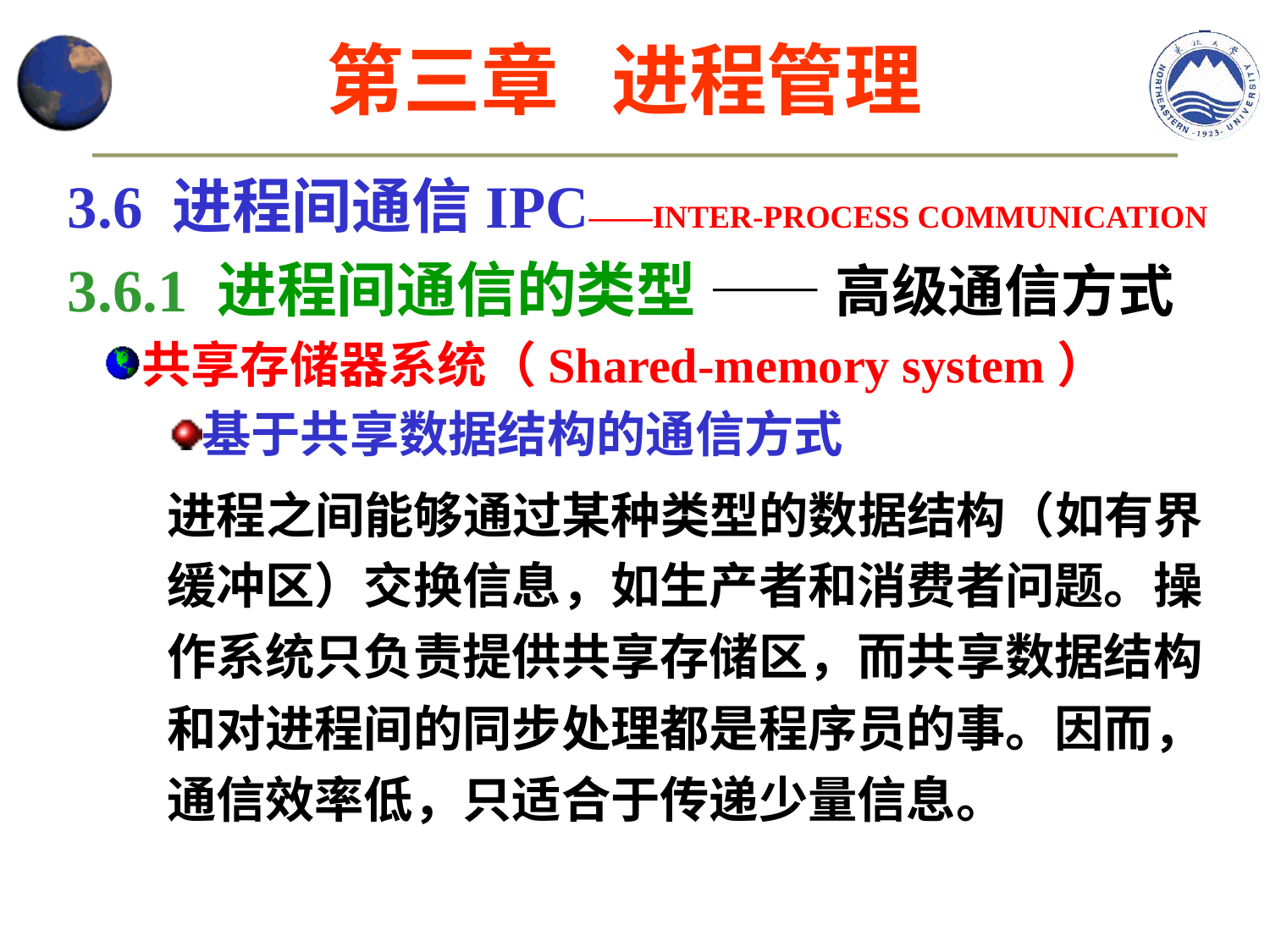

第三章   进程管理
3.6 进程间通信IPC——INTER-PROCESS COMMUNICATION
3.6.1 进程间通信的类型 —— 高级通信方式
共享存储器系统（Shared-memory system）
基于共享数据结构的通信方式
进程之间能够通过某种类型的数据结构（如有界缓冲区）交换信息，如生产者和消费者问题。操作系统只负责提供共享存储区，而共享数据结构和对进程间的同步处理都是程序员的事。因而，通信效率低，只适合于传递少量信息。